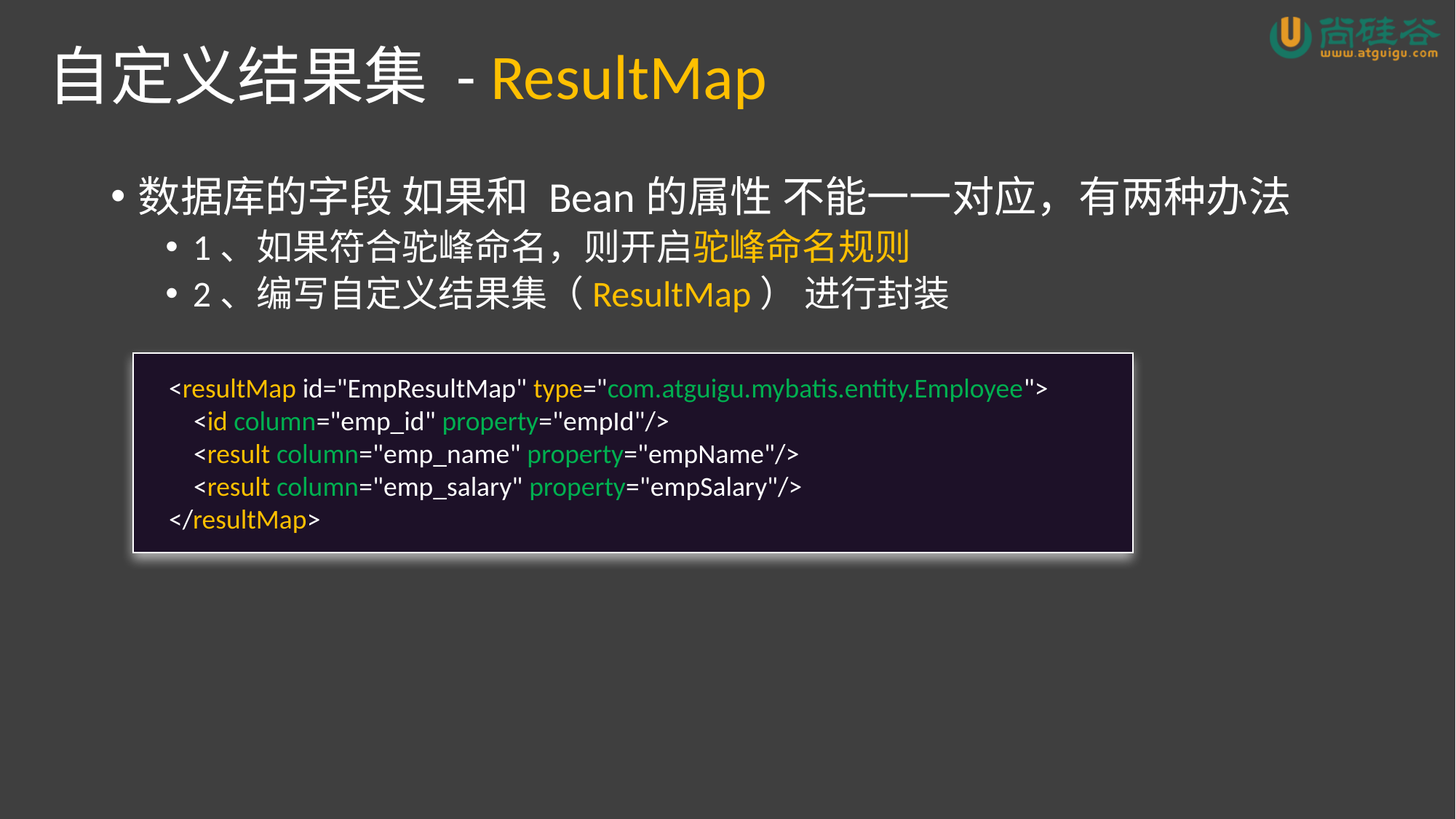

# 自定义结果集 - ResultMap
数据库的字段 如果和 Bean的属性 不能一一对应，有两种办法
1、如果符合驼峰命名，则开启驼峰命名规则
2、编写自定义结果集（ResultMap） 进行封装
    <resultMap id="EmpResultMap" type="com.atguigu.mybatis.entity.Employee">
        <id column="emp_id" property="empId"/>
        <result column="emp_name" property="empName"/>
        <result column="emp_salary" property="empSalary"/>
    </resultMap>